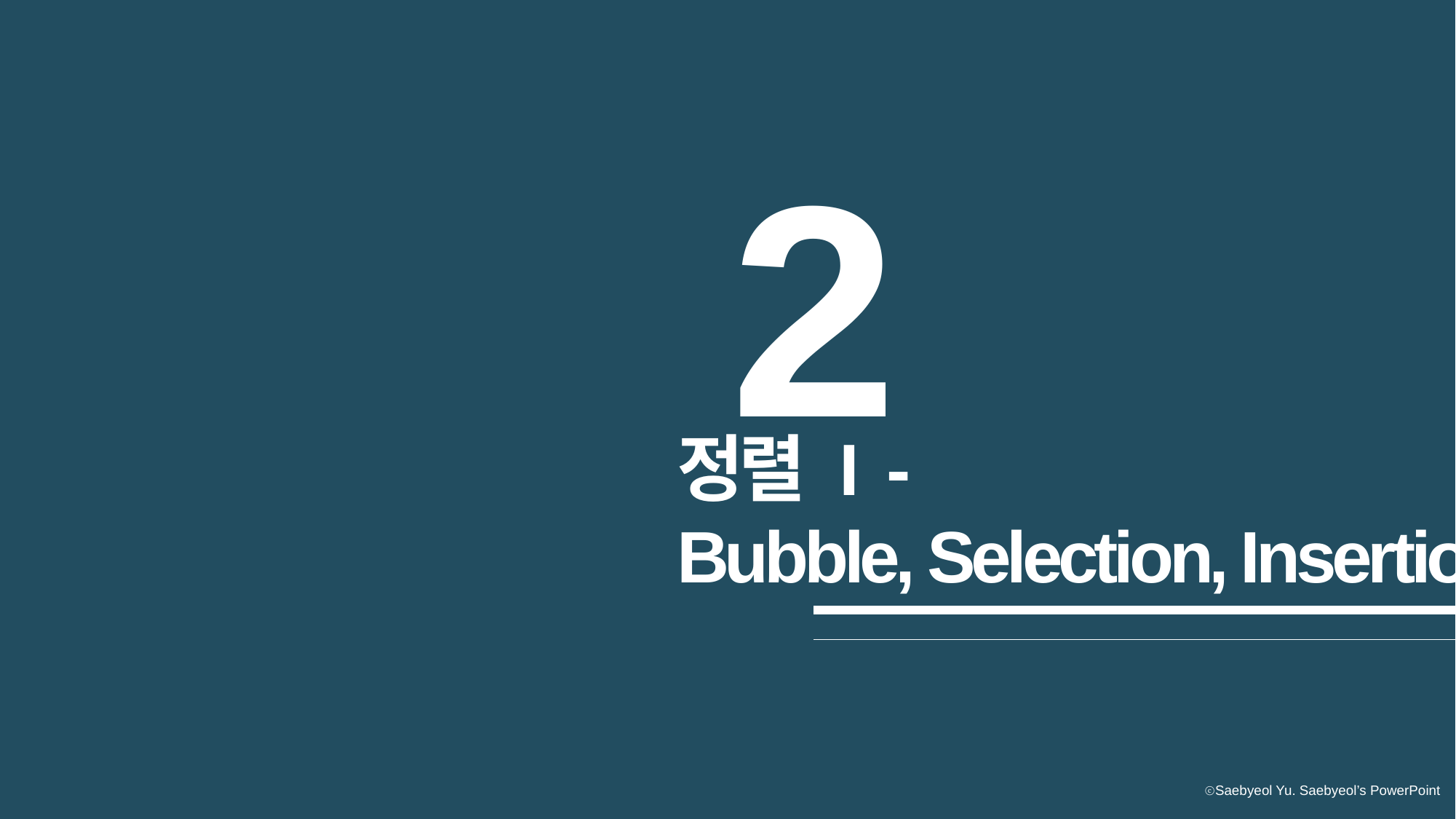

2
정렬 I  -
Bubble, Selection, Insertion